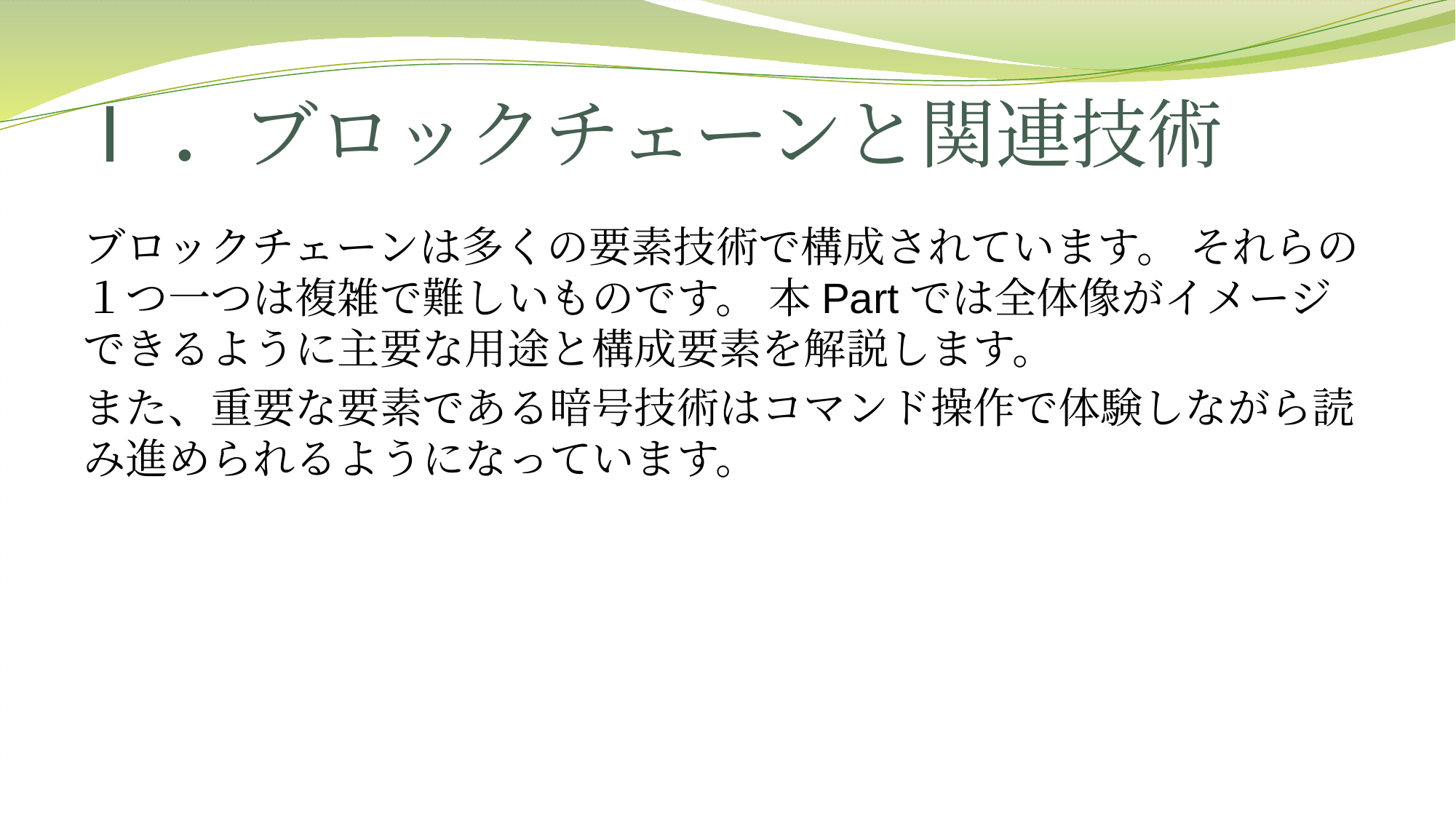

# Ⅰ．ブロックチェーンと関連技術
ブロックチェーンは多くの要素技術で構成されています。 それらの１つ一つは複雑で難しいものです。 本Partでは全体像がイメージできるように主要な用途と構成要素を解説します。
また、重要な要素である暗号技術はコマンド操作で体験しながら読み進められるようになっています。